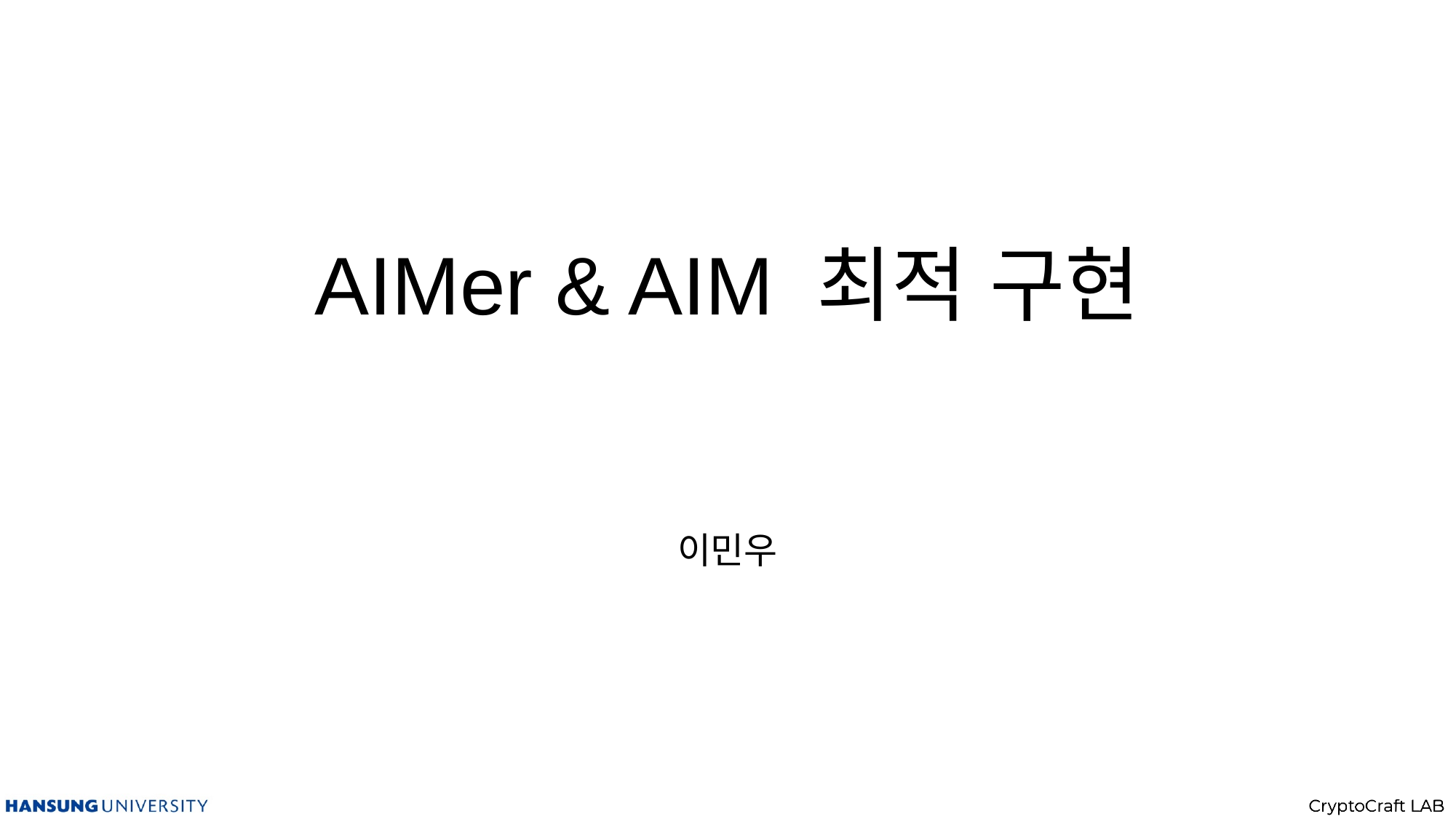

# AIMer & AIM 최적 구현
이민우